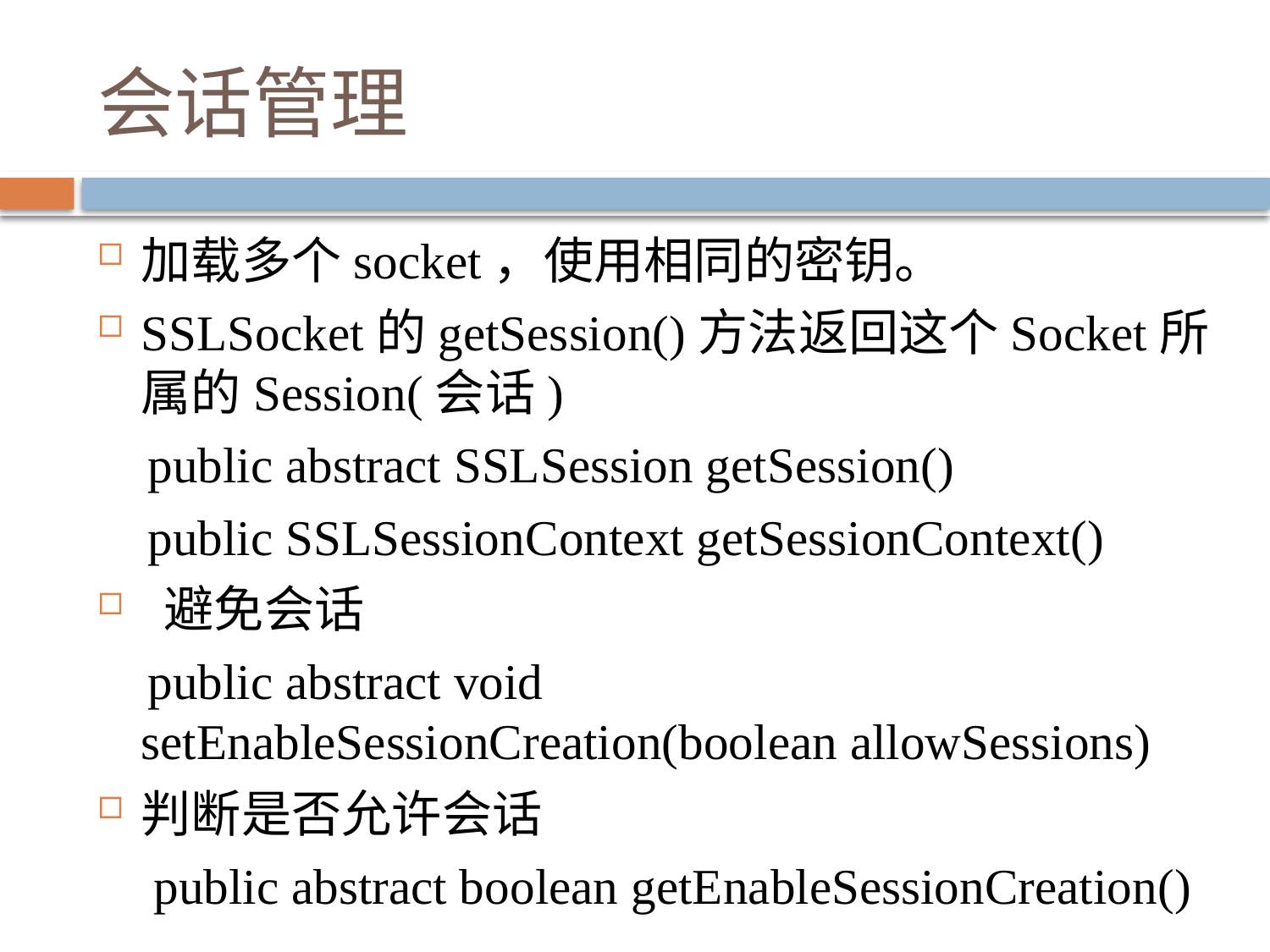

# 会话管理
加载多个socket，使用相同的密钥。
SSLSocket的getSession()方法返回这个Socket所属的Session(会话)
    public abstract SSLSession getSession()
    public SSLSessionContext getSessionContext()
 避免会话
    public abstract void setEnableSessionCreation(boolean allowSessions)
判断是否允许会话
    public abstract boolean getEnableSessionCreation()